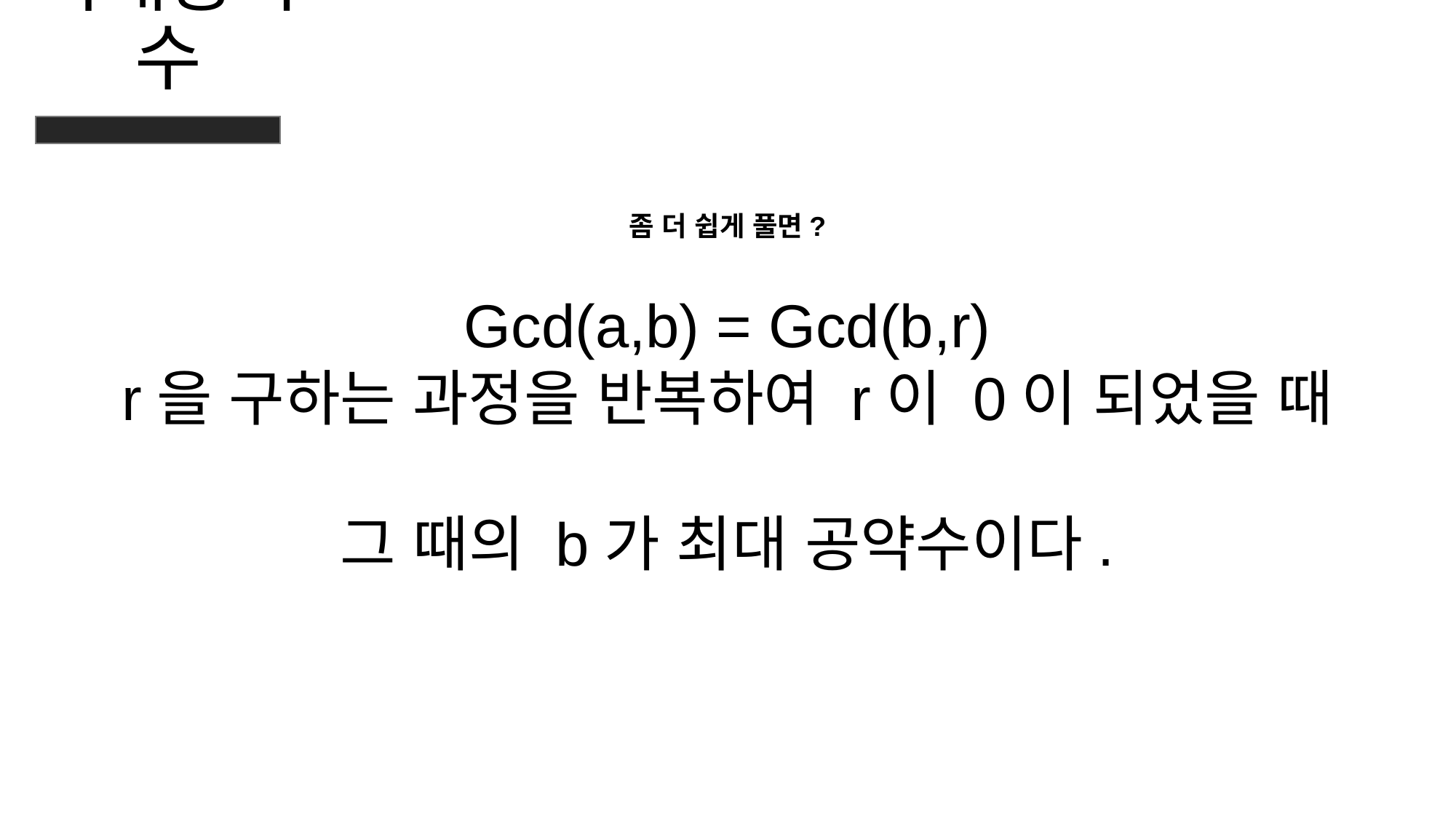

최대공약수

좀 더 쉽게 풀면?
Gcd(a,b) = Gcd(b,r)
r을 구하는 과정을 반복하여 r이 0이 되었을 때

그 때의 b가 최대 공약수이다.